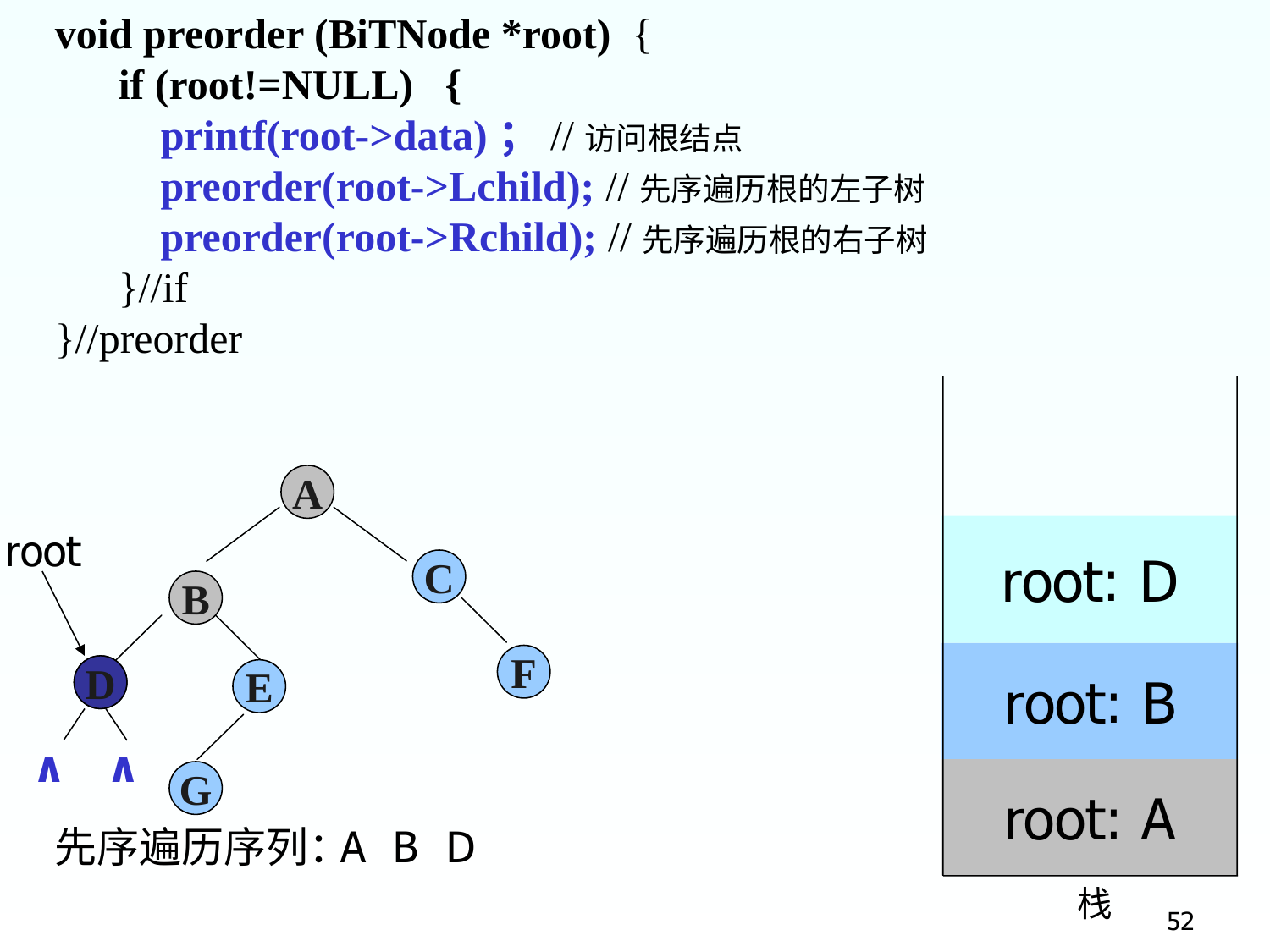

void preorder (BiTNode *root)  {
          if (root!=NULL)   {
              printf(root->data)；//访问根结点
              preorder(root->Lchild); //先序遍历根的左子树
              preorder(root->Rchild); //先序遍历根的右子树
          }//if
    }//preorder

栈
A

root: D
root
C

B

root: B
F
D
D
E

∧
∧
root: A
G
先序遍历序列：
A
B
D
52